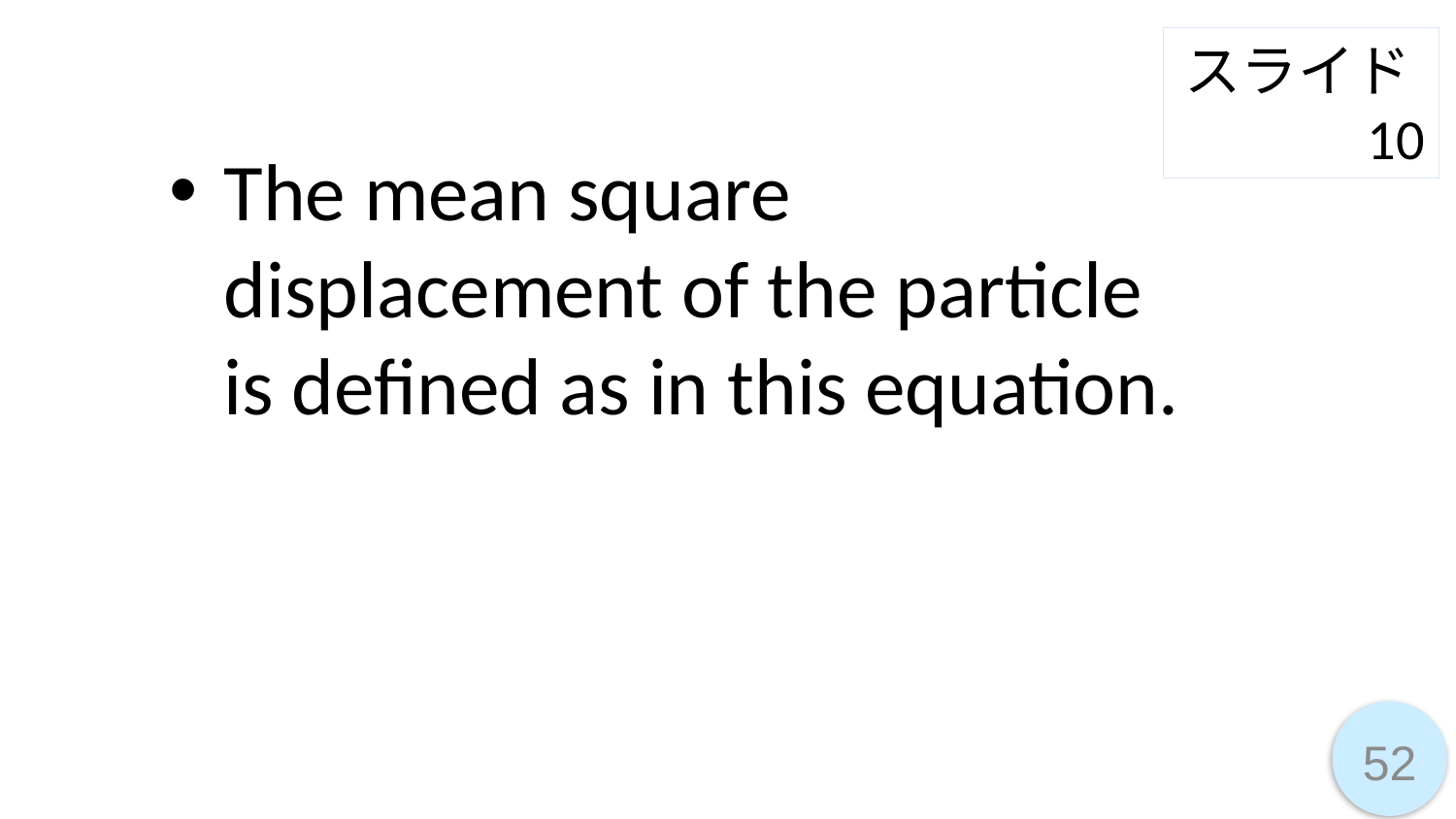

スライド10
The mean square displacement of the particle is defined as in this equation.
52